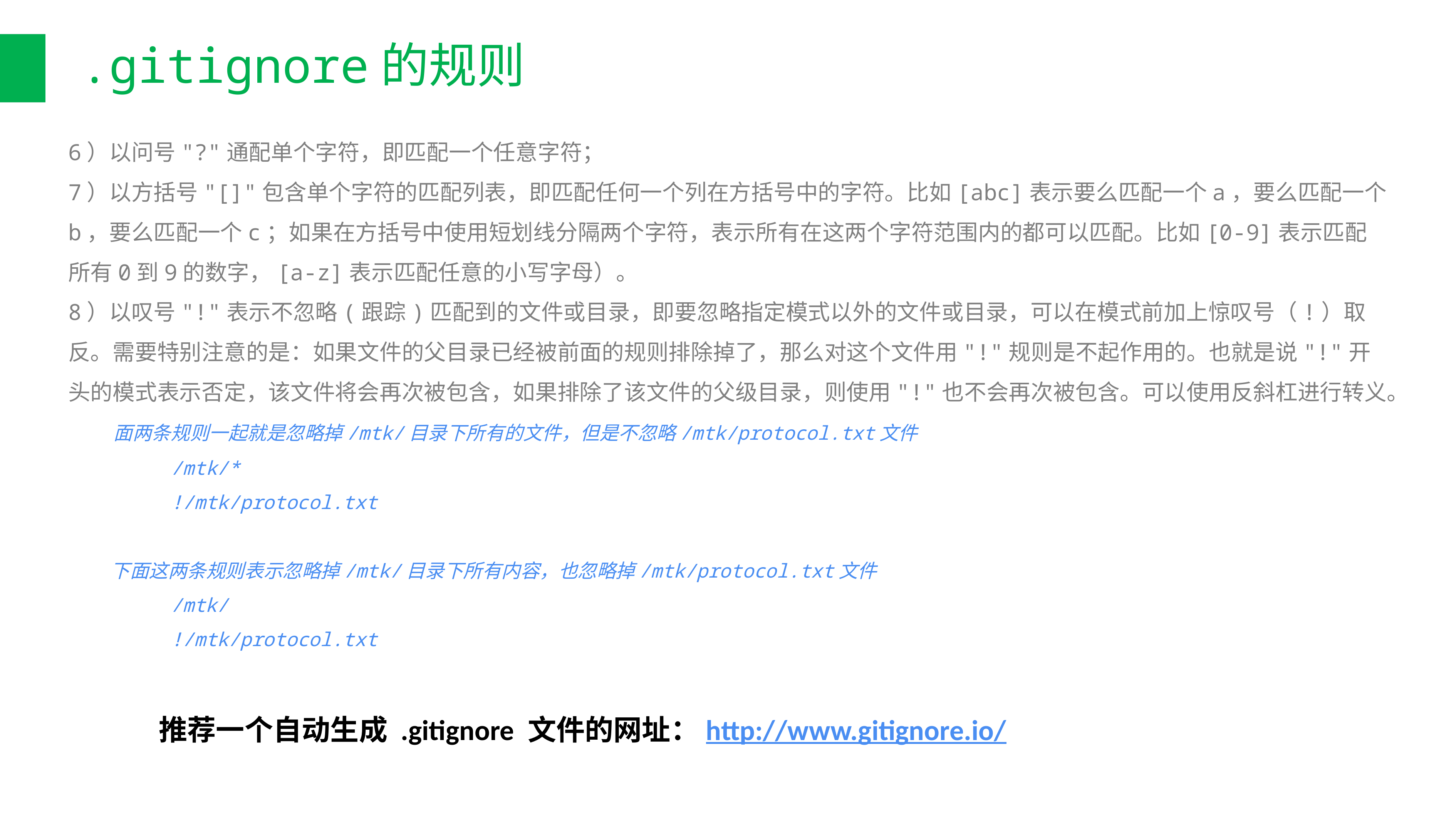

# .gitignore的规则
6）以问号"?"通配单个字符，即匹配一个任意字符；
7）以方括号"[]"包含单个字符的匹配列表，即匹配任何一个列在方括号中的字符。比如[abc]表示要么匹配一个a，要么匹配一个b，要么匹配一个c；如果在方括号中使用短划线分隔两个字符，表示所有在这两个字符范围内的都可以匹配。比如[0-9]表示匹配所有0到9的数字，[a-z]表示匹配任意的小写字母）。
8）以叹号"!"表示不忽略(跟踪)匹配到的文件或目录，即要忽略指定模式以外的文件或目录，可以在模式前加上惊叹号（!）取反。需要特别注意的是：如果文件的父目录已经被前面的规则排除掉了，那么对这个文件用"!"规则是不起作用的。也就是说"!"开头的模式表示否定，该文件将会再次被包含，如果排除了该文件的父级目录，则使用"!"也不会再次被包含。可以使用反斜杠进行转义。
        面两条规则一起就是忽略掉/mtk/目录下所有的文件，但是不忽略/mtk/protocol.txt文件
         /mtk/*
         !/mtk/protocol.txt

         下面这两条规则表示忽略掉/mtk/目录下所有内容，也忽略掉/mtk/protocol.txt文件
         /mtk/
         !/mtk/protocol.txt

             推荐一个自动生成 .gitignore 文件的网址：http://www.gitignore.io/